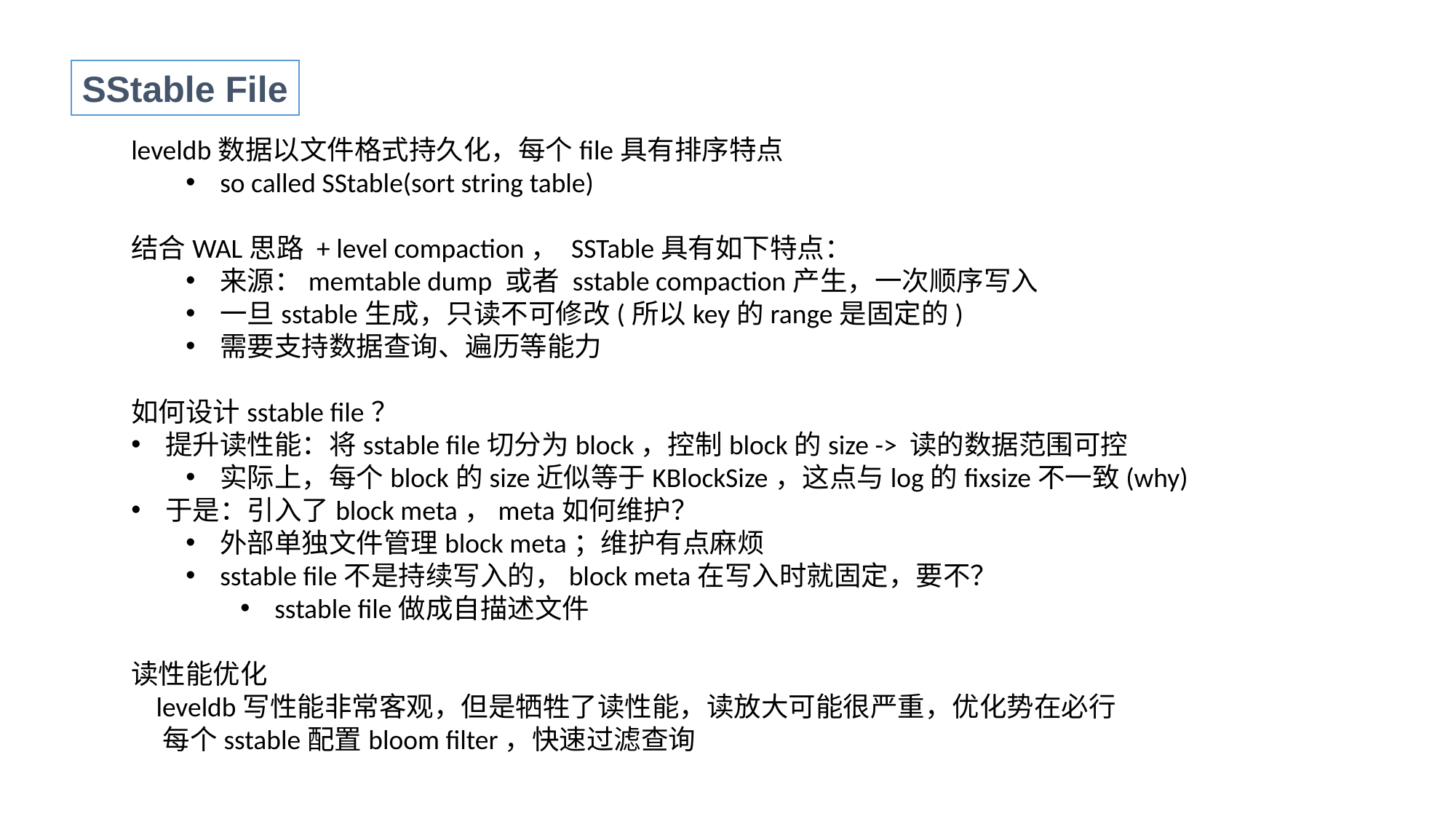

SStable File
leveldb数据以文件格式持久化，每个file具有排序特点
so called SStable(sort string table)

结合WAL思路 + level compaction， SSTable具有如下特点：
来源：memtable dump 或者 sstable compaction产生，一次顺序写入
一旦sstable生成，只读不可修改(所以key的range是固定的)
需要支持数据查询、遍历等能力

如何设计sstable file？
提升读性能：将sstable file切分为block，控制block的size -> 读的数据范围可控
实际上，每个block的size近似等于KBlockSize，这点与log的fixsize不一致(why)
于是：引入了block meta，meta如何维护？
外部单独文件管理block meta；维护有点麻烦
sstable file不是持续写入的，block meta在写入时就固定，要不？
sstable file做成自描述文件

读性能优化
    leveldb写性能非常客观，但是牺牲了读性能，读放大可能很严重，优化势在必行
    每个sstable配置bloom filter，快速过滤查询